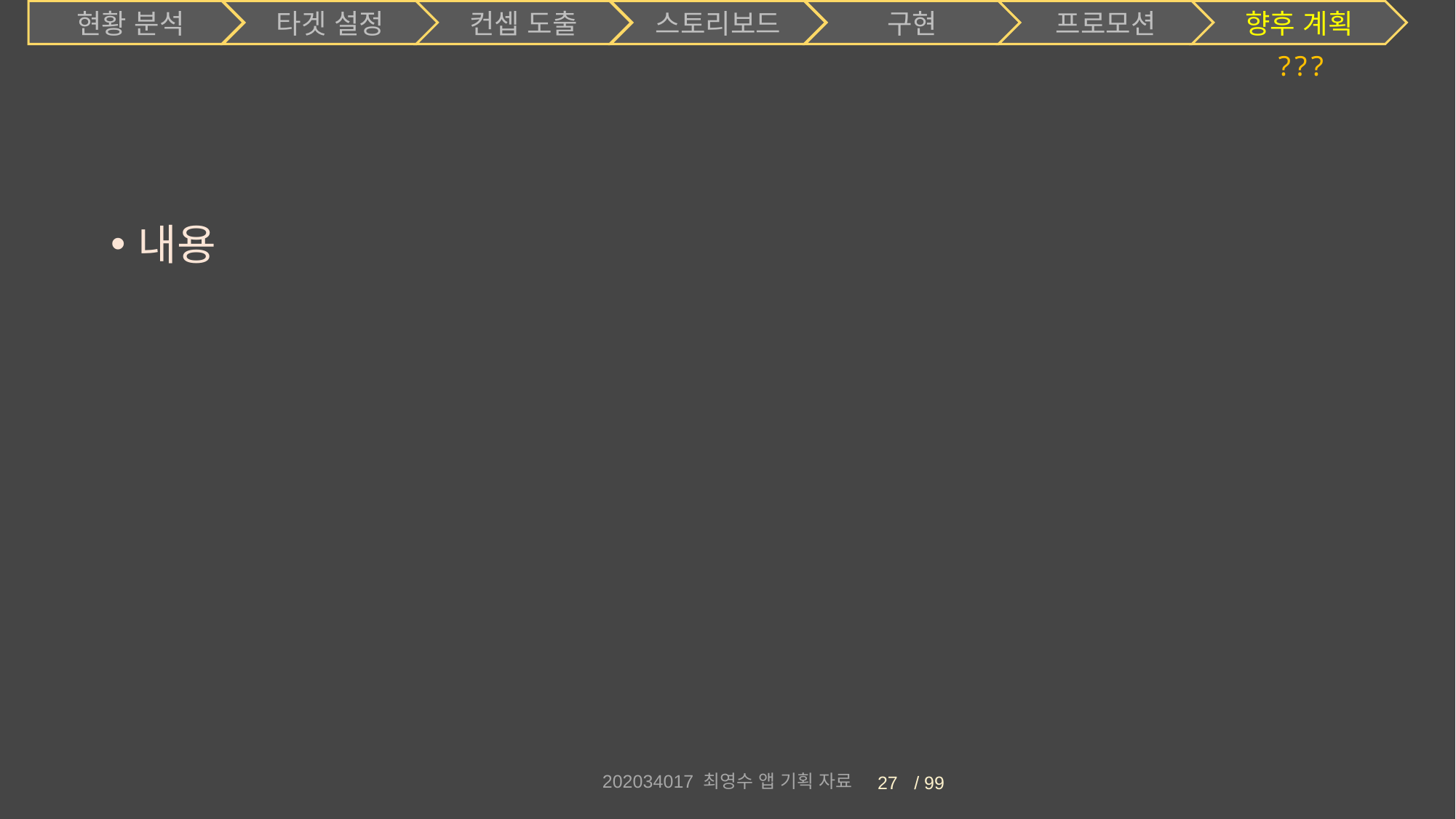

현황 분석
타겟 설정
컨셉 도출
스토리보드
구현
프로모션
향후 계획
# ???
내용
202034017 최영수 앱 기획 자료
27